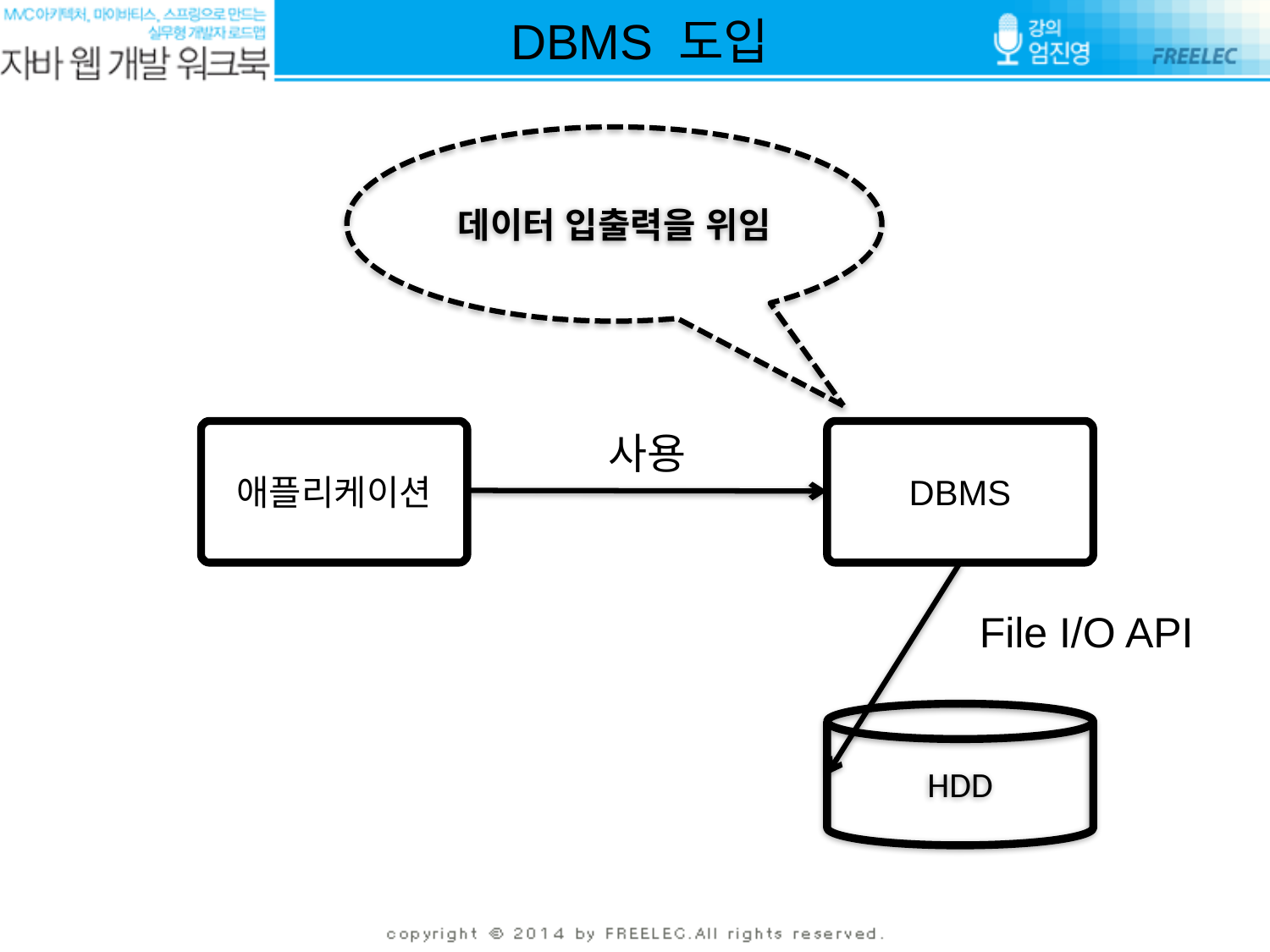

DBMS 도입
데이터 입출력을 위임
애플리케이션
사용
DBMS
File I/O API
HDD